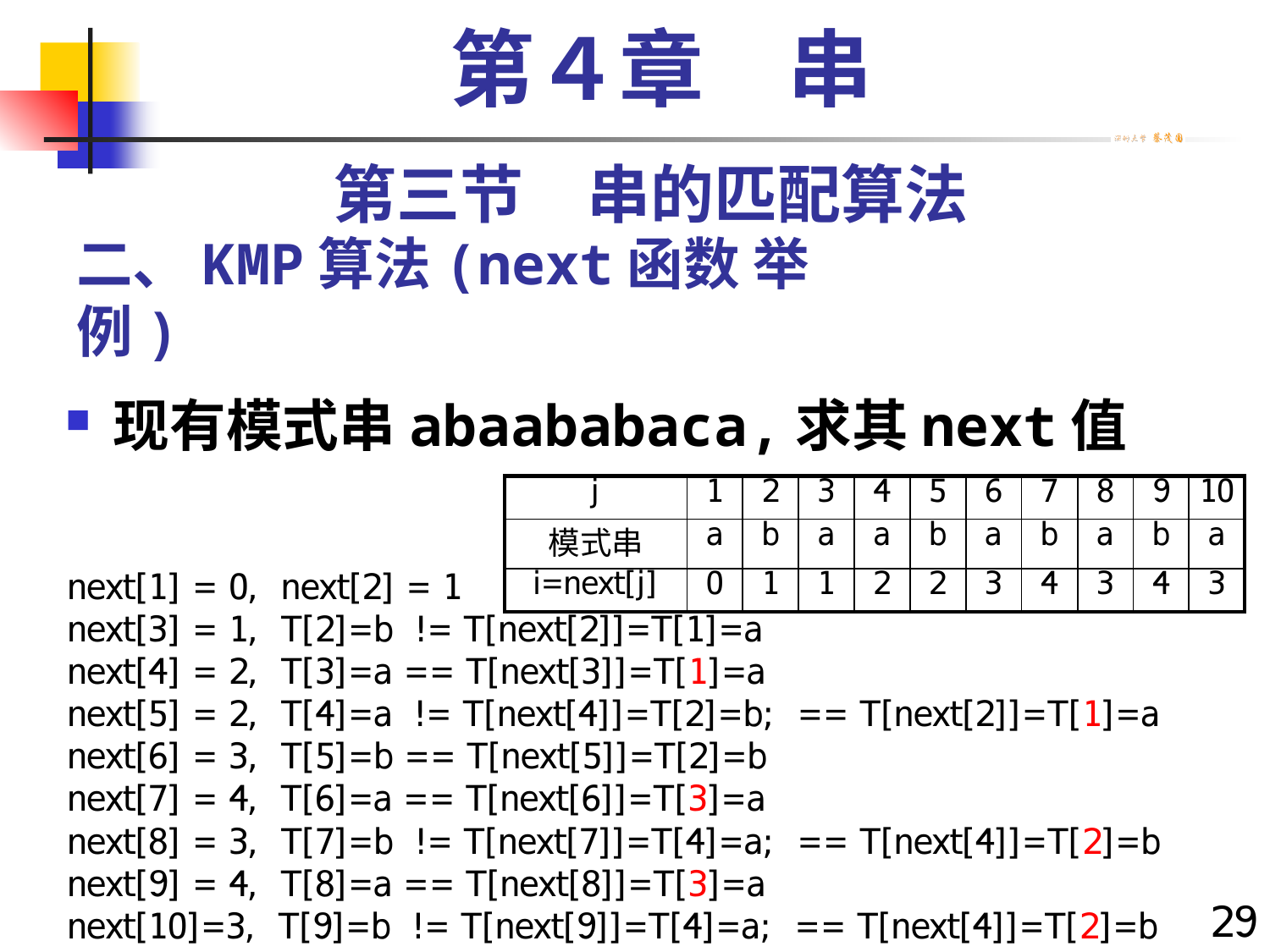

第４章　串
第三节　串的匹配算法
# 二、KMP算法(next函数 举例)
现有模式串abaababaca,求其next值
| j | 1 | 2 | 3 | 4 | 5 | 6 | 7 | 8 | 9 | 10 |
| --- | --- | --- | --- | --- | --- | --- | --- | --- | --- | --- |
| 模式串 | a | b | a | a | b | a | b | a | b | a |
| i=next[j] | 0 | 1 | 1 | 2 | 2 | 3 | 4 | 3 | 4 | 3 |
next[1] = 0,  next[2] = 1
next[3] = 1,  T[2]=b  != T[next[2]]=T[1]=a
next[4] = 2,  T[3]=a == T[next[3]]=T[1]=a
next[5] = 2,  T[4]=a  != T[next[4]]=T[2]=b;  == T[next[2]]=T[1]=a
next[6] = 3,  T[5]=b == T[next[5]]=T[2]=b
next[7] = 4,  T[6]=a == T[next[6]]=T[3]=a
next[8] = 3,  T[7]=b  != T[next[7]]=T[4]=a;  == T[next[4]]=T[2]=b
next[9] = 4,  T[8]=a == T[next[8]]=T[3]=a
next[10]=3,  T[9]=b  != T[next[9]]=T[4]=a;  == T[next[4]]=T[2]=b
29